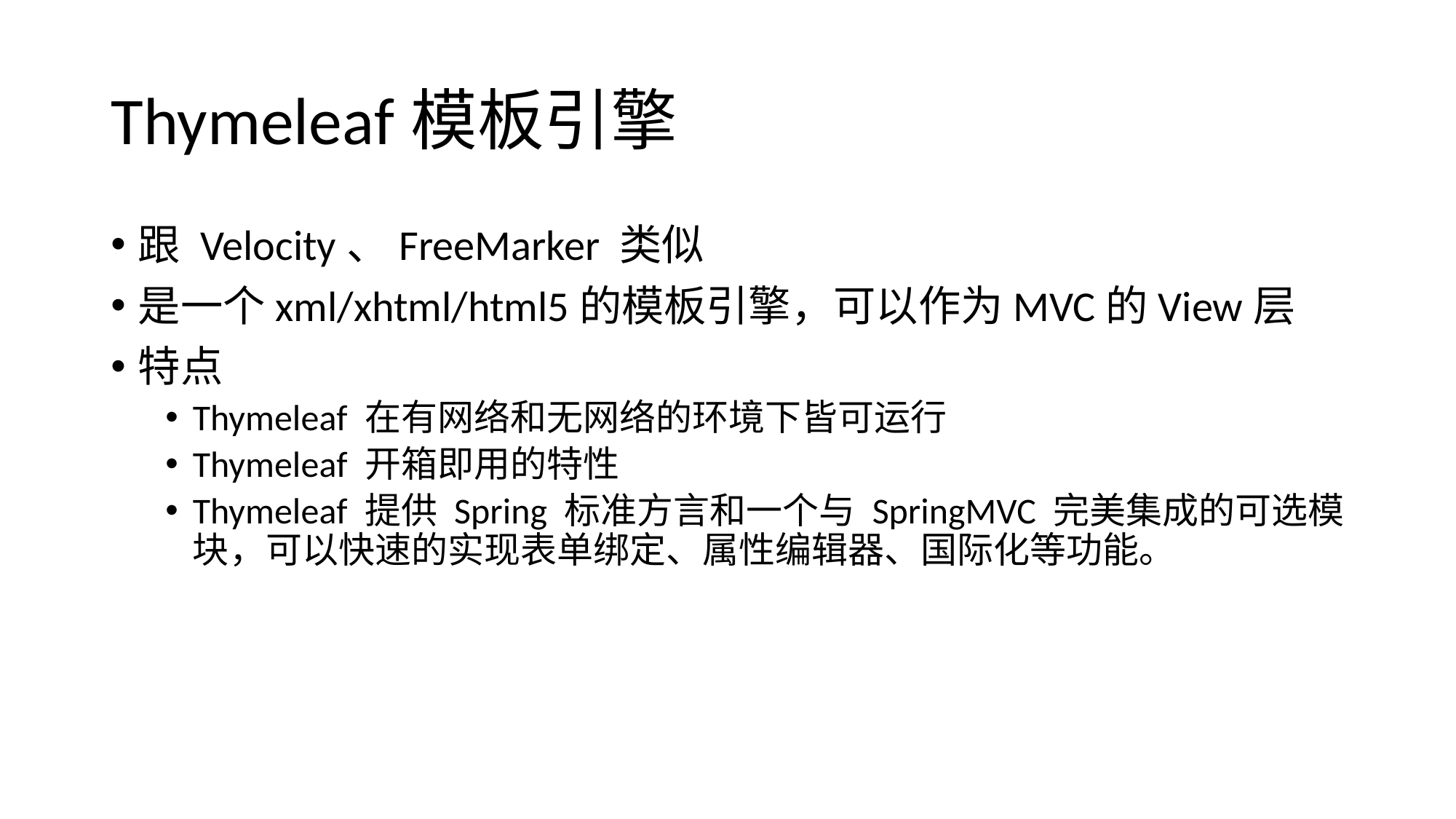

# Thymeleaf模板引擎
跟 Velocity、FreeMarker 类似
是一个xml/xhtml/html5的模板引擎，可以作为MVC的View层
特点
Thymeleaf 在有网络和无网络的环境下皆可运行
Thymeleaf 开箱即用的特性
Thymeleaf 提供 Spring 标准方言和一个与 SpringMVC 完美集成的可选模块，可以快速的实现表单绑定、属性编辑器、国际化等功能。